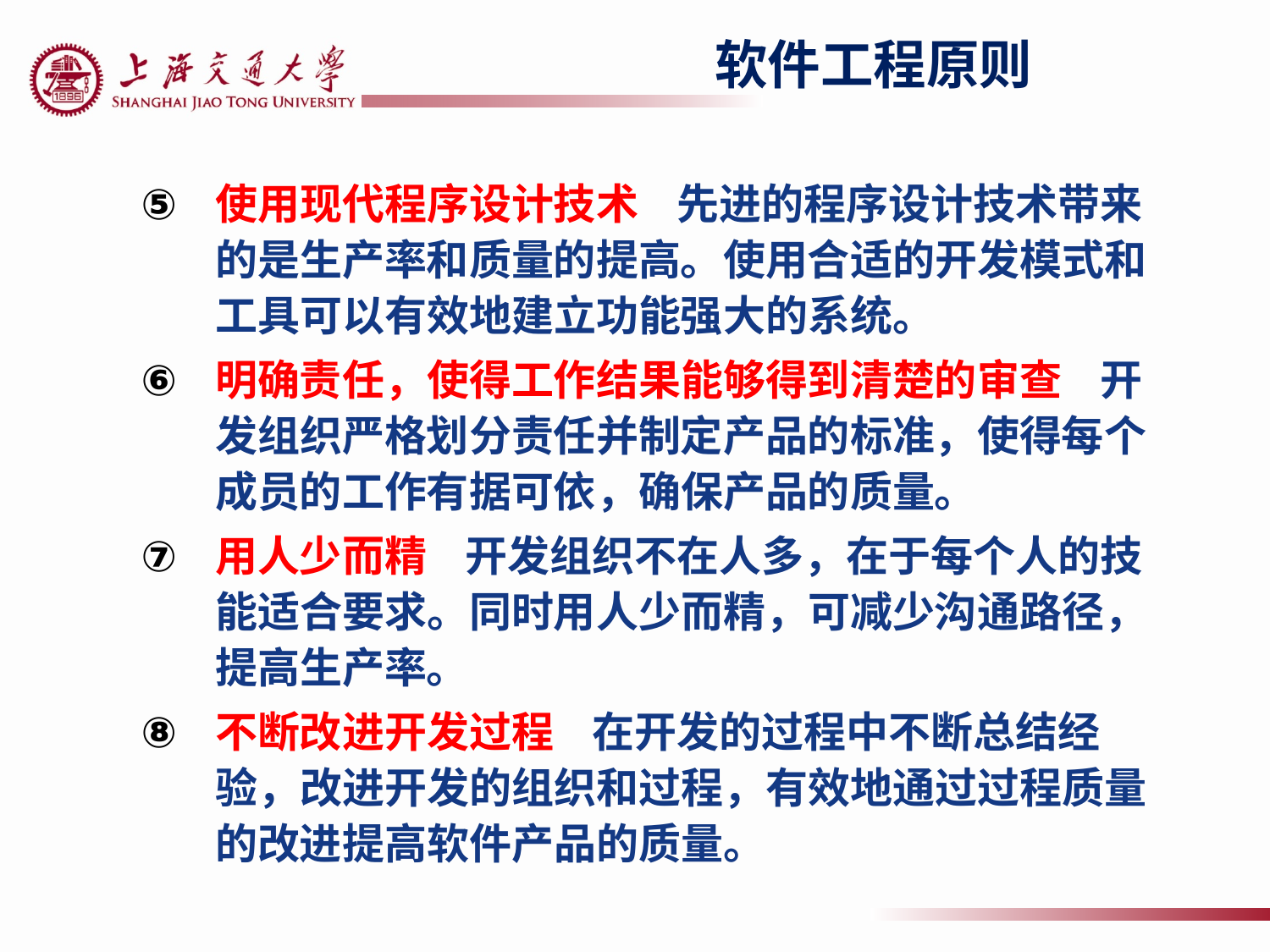

软件工程原则
使用现代程序设计技术    先进的程序设计技术带来的是生产率和质量的提高。使用合适的开发模式和工具可以有效地建立功能强大的系统。
明确责任，使得工作结果能够得到清楚的审查    开发组织严格划分责任并制定产品的标准，使得每个成员的工作有据可依，确保产品的质量。
用人少而精    开发组织不在人多，在于每个人的技能适合要求。同时用人少而精，可减少沟通路径，提高生产率。
不断改进开发过程    在开发的过程中不断总结经验，改进开发的组织和过程，有效地通过过程质量的改进提高软件产品的质量。